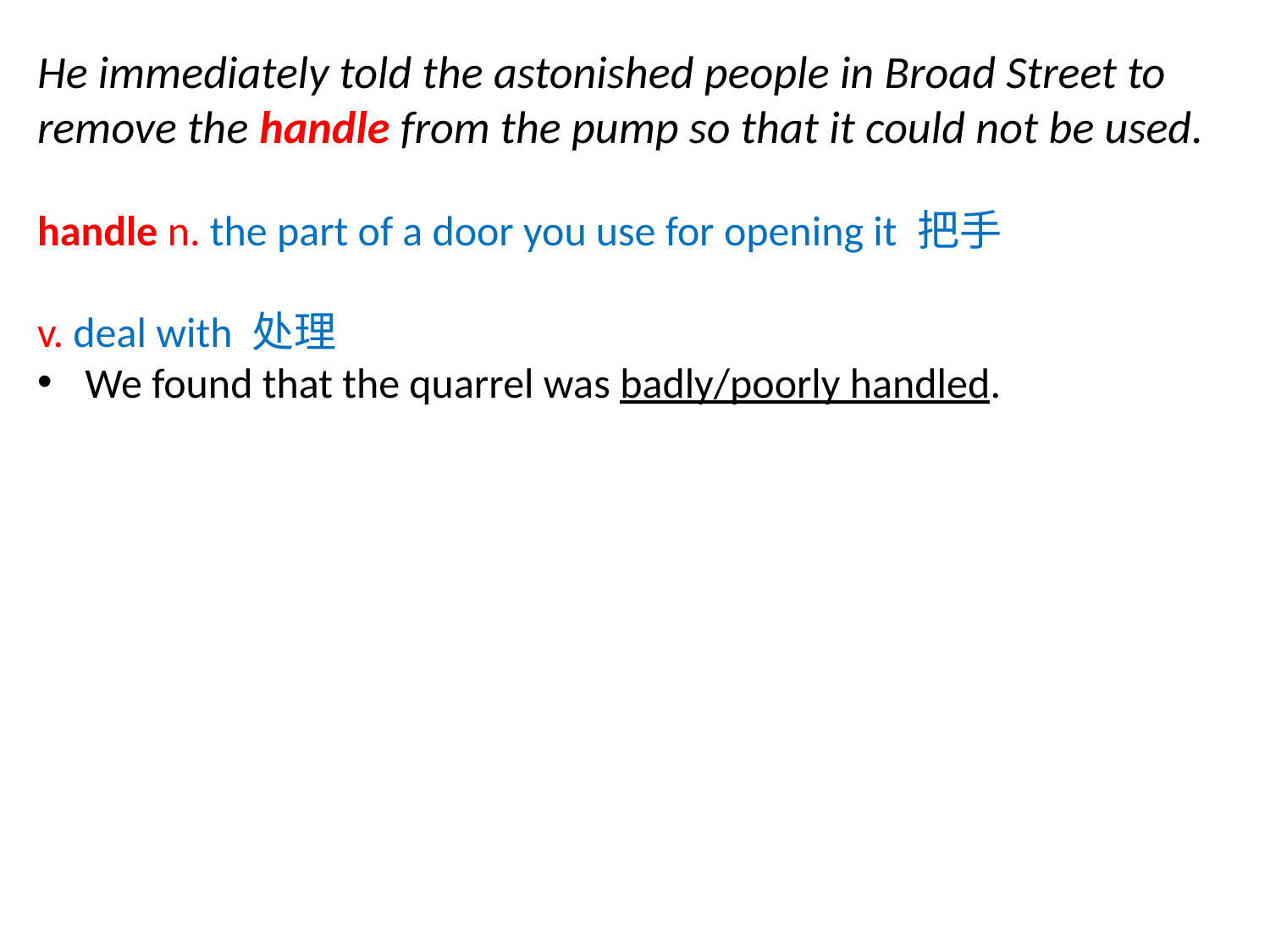

He immediately told the astonished people in Broad Street to remove the handle from the pump so that it could not be used.

handle n. the part of a door you use for opening it 把手

v. deal with 处理
We found that the quarrel was badly/poorly handled.